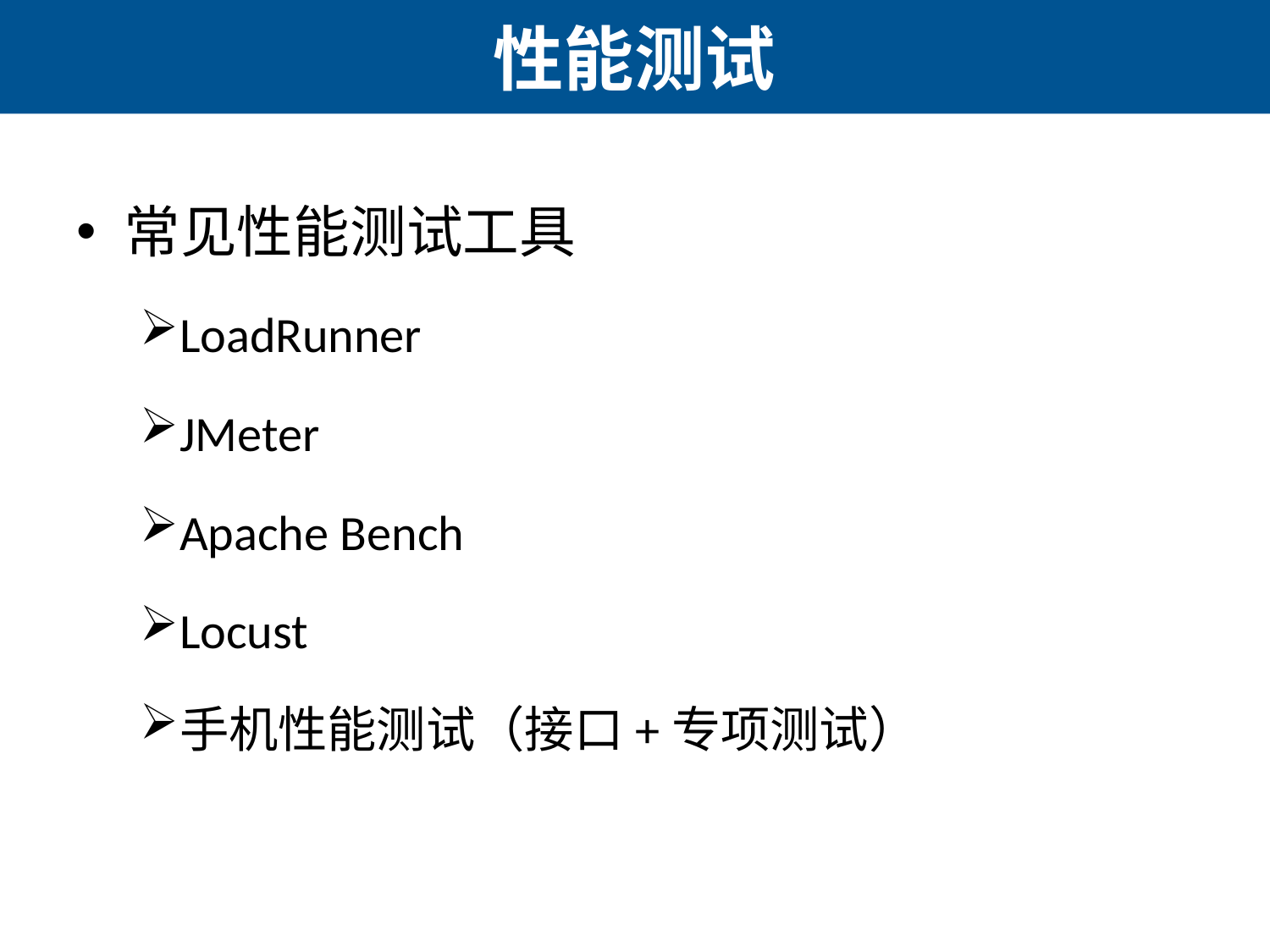

# 性能测试
常见性能测试工具
LoadRunner
JMeter
Apache Bench
Locust
手机性能测试（接口+专项测试）